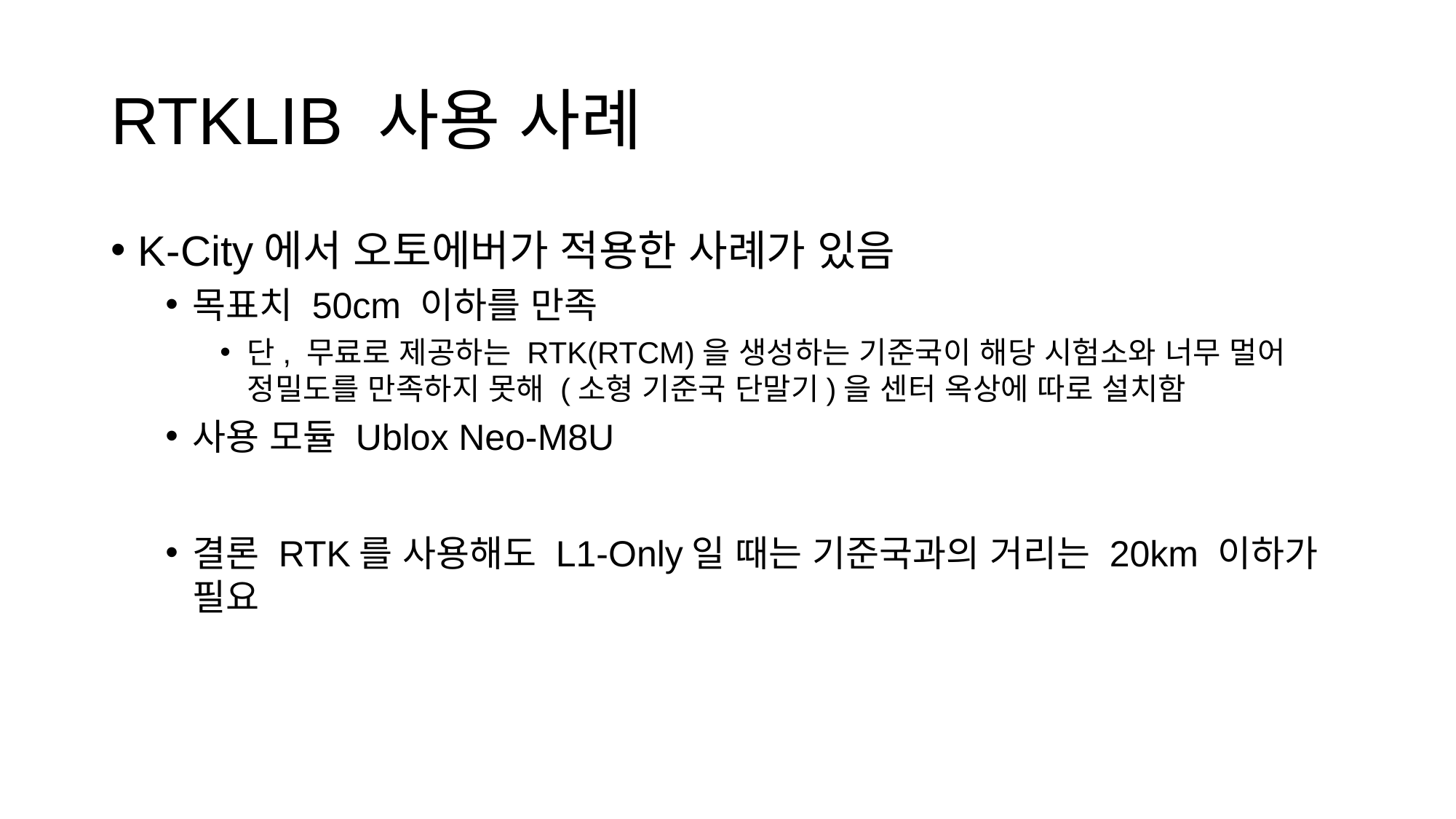

# RTKLIB 사용 사례
K-City에서 오토에버가 적용한 사례가 있음
목표치 50cm 이하를 만족
단, 무료로 제공하는 RTK(RTCM)을 생성하는 기준국이 해당 시험소와 너무 멀어 정밀도를 만족하지 못해 (소형 기준국 단말기)을 센터 옥상에 따로 설치함
사용 모듈 Ublox Neo-M8U

결론 RTK를 사용해도 L1-Only일 때는 기준국과의 거리는 20km 이하가 필요